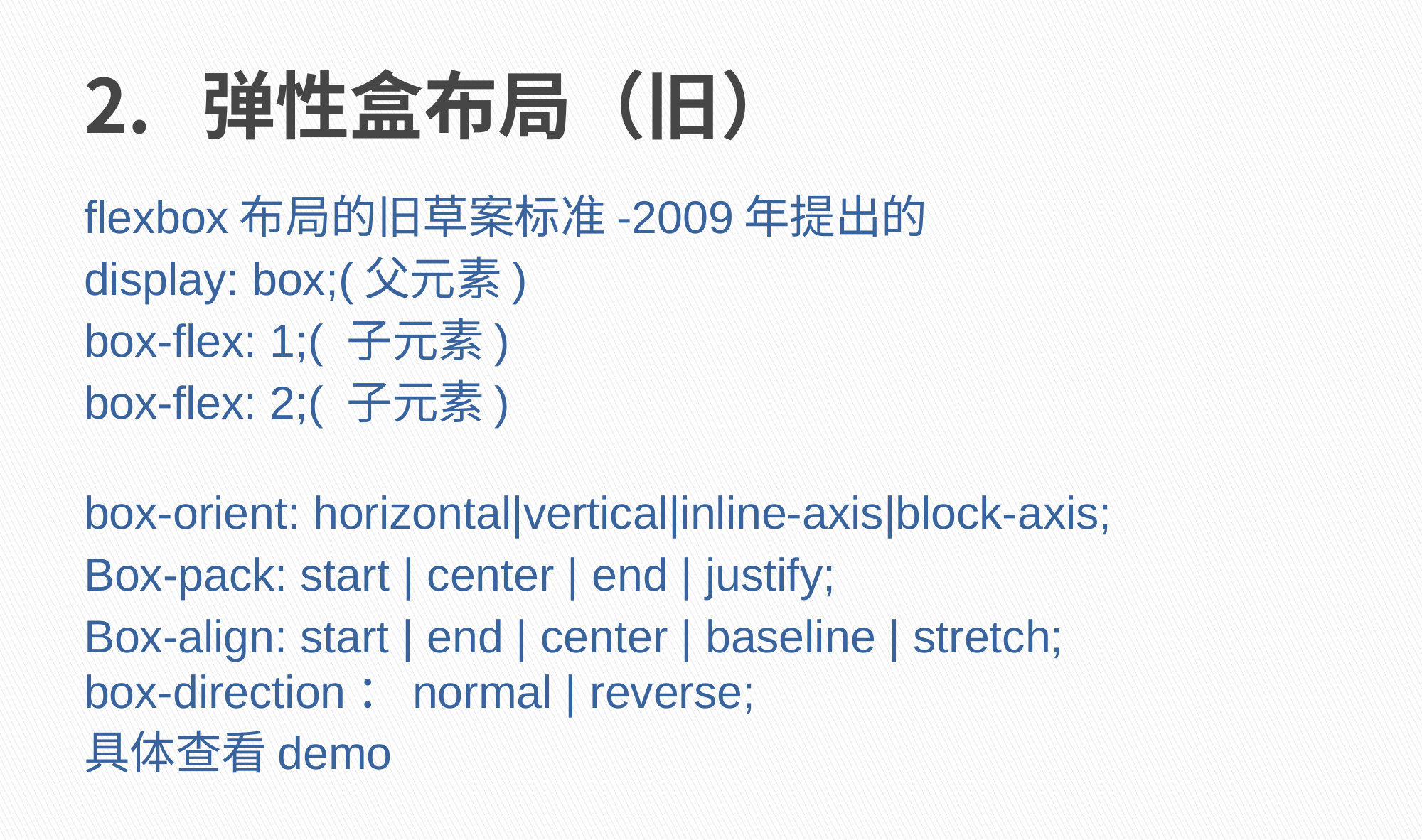

# 弹性盒布局（旧）
flexbox布局的旧草案标准-2009年提出的
display: box;(父元素)
box-flex: 1;( 子元素)
box-flex: 2;( 子元素)
box-orient: horizontal|vertical|inline-axis|block-axis;
Box-pack: start | center | end | justify;
Box-align: start | end | center | baseline | stretch;
box-direction：normal | reverse;
具体查看demo